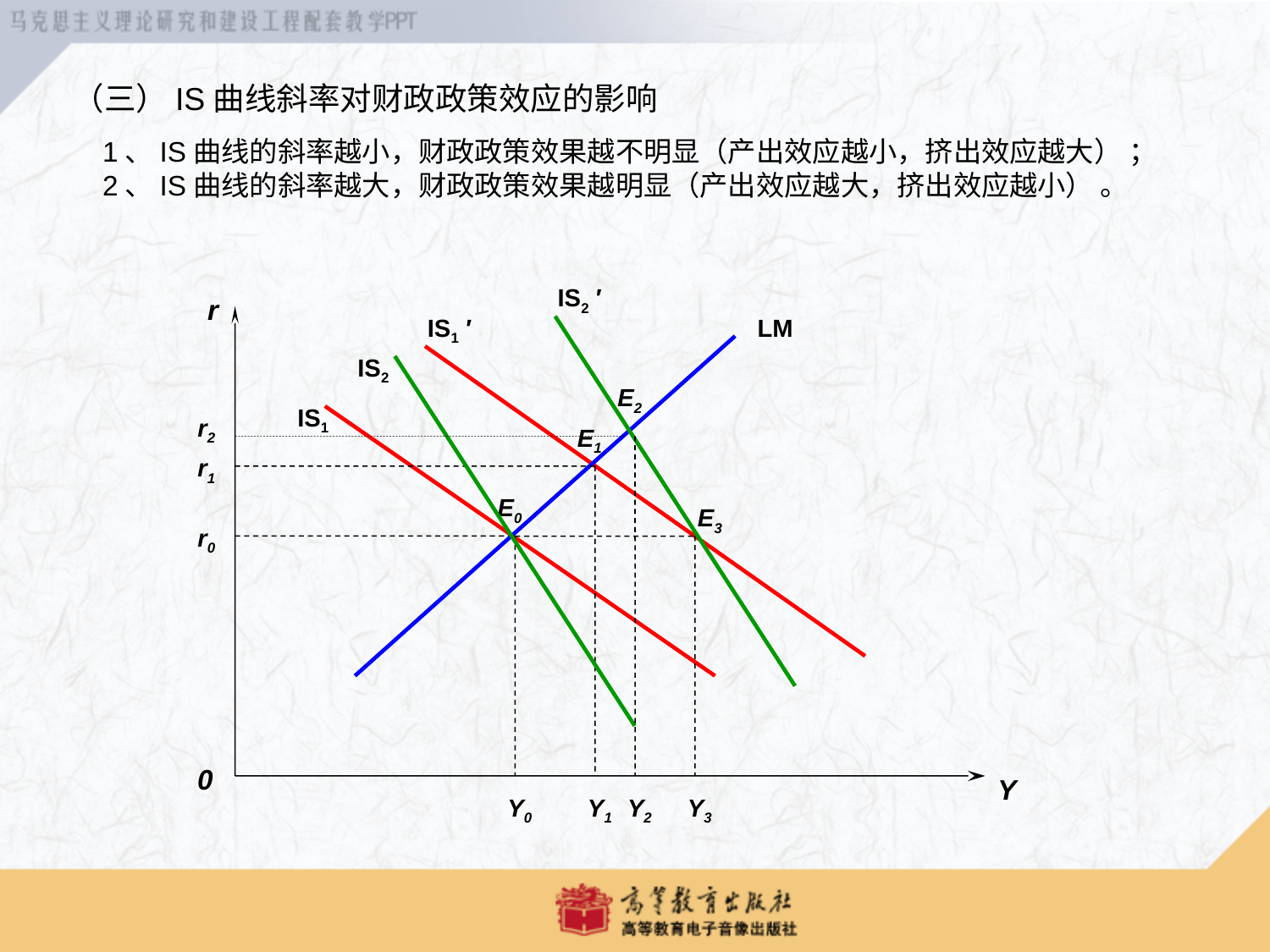

# （三）IS曲线斜率对财政政策效应的影响 1、IS曲线的斜率越小，财政政策效果越不明显（产出效应越小，挤出效应越大） ； 2、IS曲线的斜率越大，财政政策效果越明显（产出效应越大，挤出效应越小） 。
IS2 ′
r

IS1 ′
LM

IS2

E2
IS1
r2

E1

r1

E0
E3
r0

0
Y

Y0
Y1
Y2
Y3
17